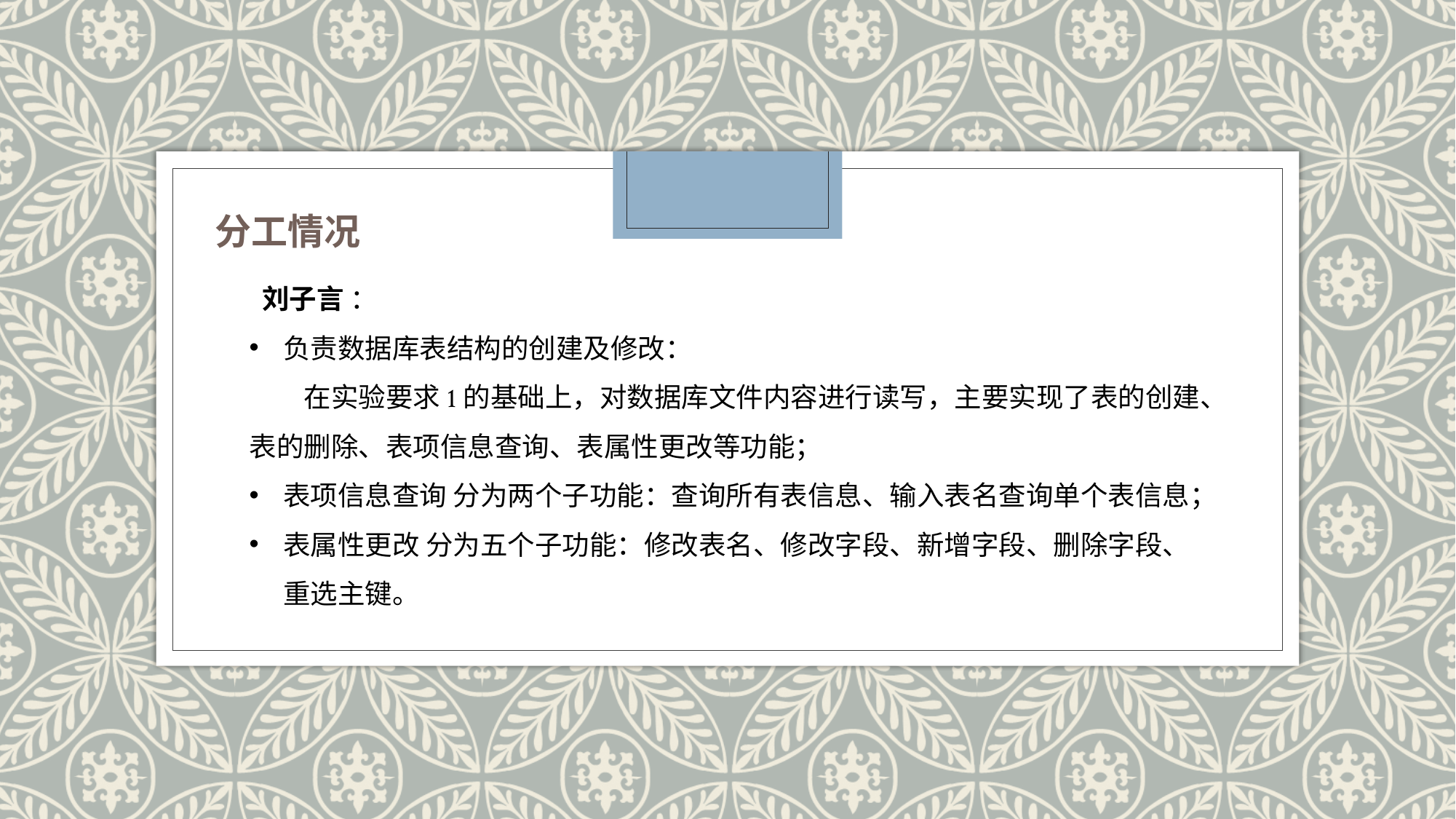

分工情况
 刘子言 ：
负责数据库表结构的创建及修改：
在实验要求1的基础上，对数据库文件内容进行读写，主要实现了表的创建、表的删除、表项信息查询、表属性更改等功能；
表项信息查询 分为两个子功能：查询所有表信息、输入表名查询单个表信息；
表属性更改 分为五个子功能：修改表名、修改字段、新增字段、删除字段、重选主键。